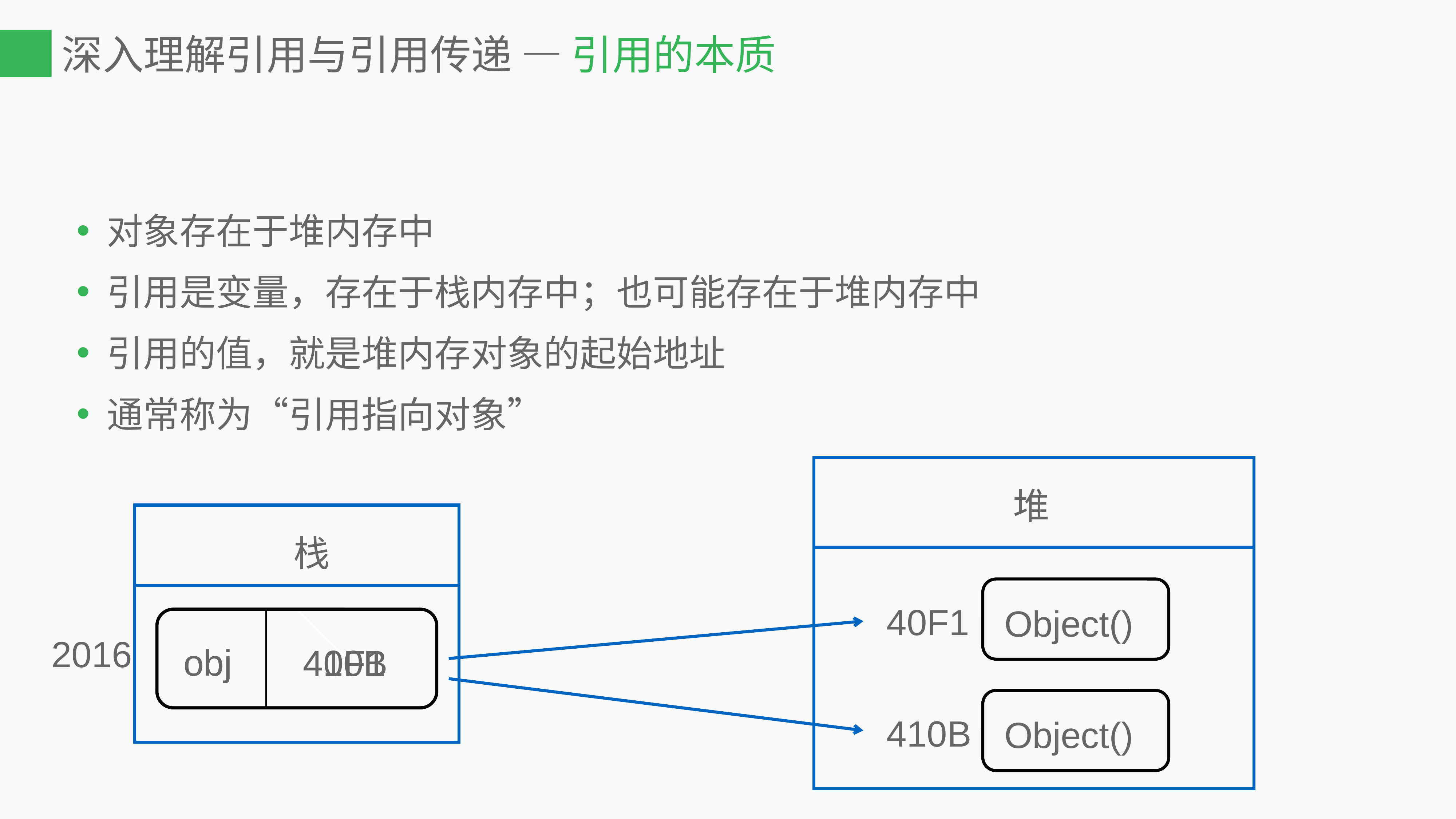

# 深入理解引用与引用传递 — 引用的本质
对象存在于堆内存中
引用是变量，存在于栈内存中；也可能存在于堆内存中
引用的值，就是堆内存对象的起始地址
通常称为“引用指向对象”

堆

                栈

40F1
Object()

obj
410B

obj
40F1
2016

410B
Object()